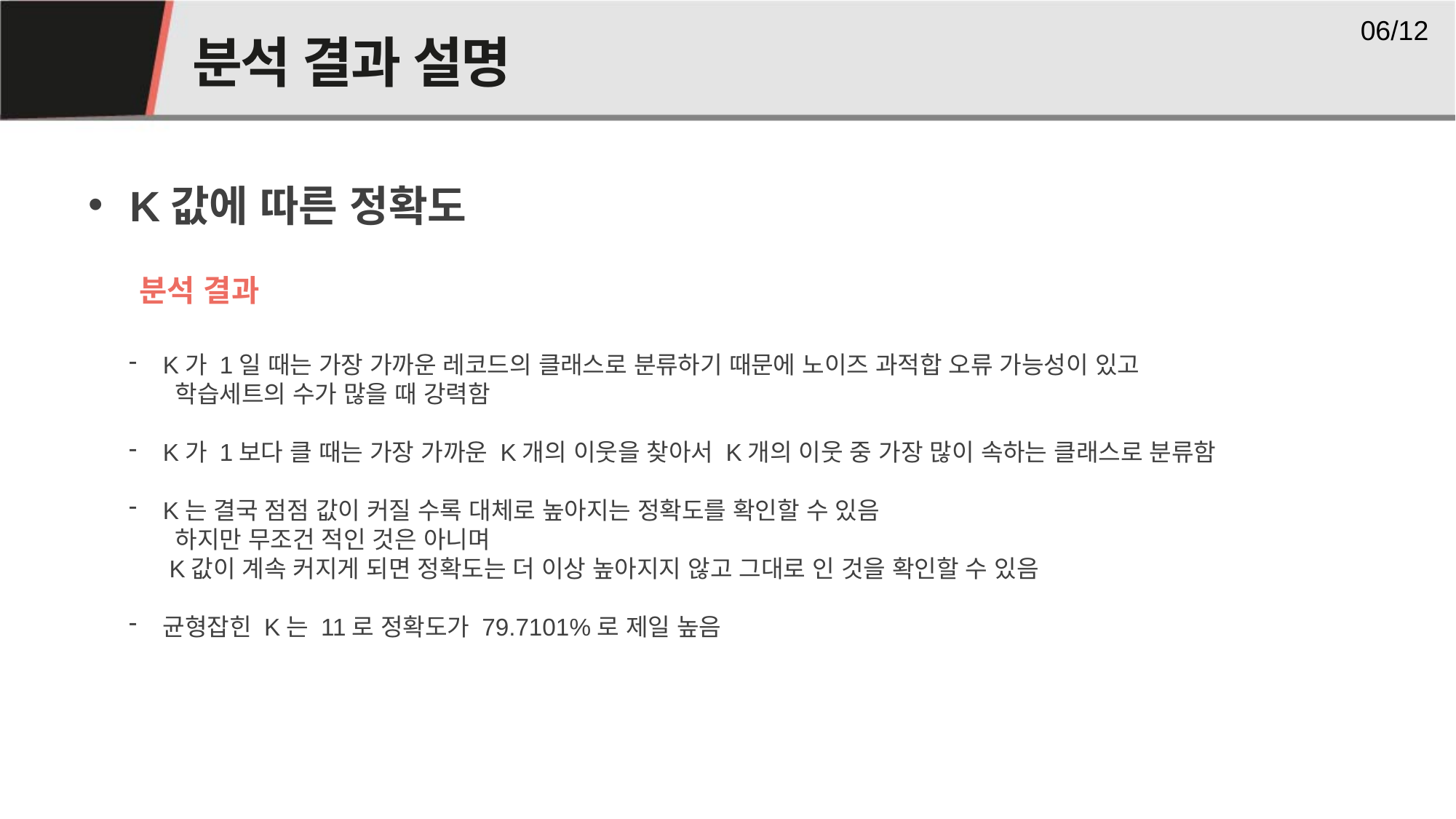

# 분석 결과 설명
06/12
02
K값에 따른 정확도
분석 결과
K가 1일 때는 가장 가까운 레코드의 클래스로 분류하기 때문에 노이즈 과적합 오류 가능성이 있고
      학습세트의 수가 많을 때 강력함

K가 1보다 클 때는 가장 가까운 K개의 이웃을 찾아서 K개의 이웃 중 가장 많이 속하는 클래스로 분류함

K는 결국 점점 값이 커질 수록 대체로 높아지는 정확도를 확인할 수 있음
      하지만 무조건 적인 것은 아니며
      K값이 계속 커지게 되면 정확도는 더 이상 높아지지 않고 그대로 인 것을 확인할 수 있음

균형잡힌 K는 11로 정확도가 79.7101%로 제일 높음